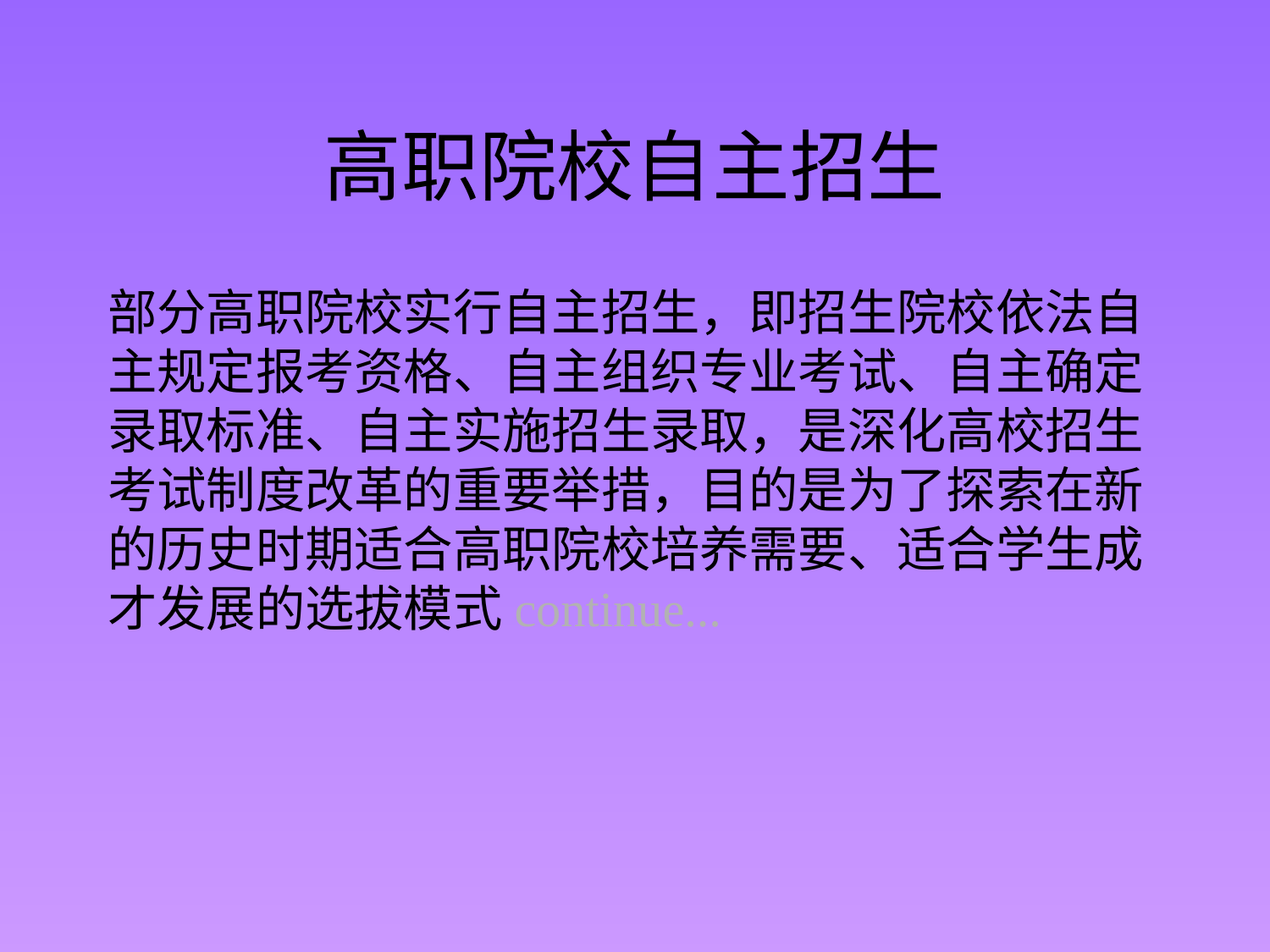

# 高职院校自主招生
部分高职院校实行自主招生，即招生院校依法自主规定报考资格、自主组织专业考试、自主确定录取标准、自主实施招生录取，是深化高校招生考试制度改革的重要举措，目的是为了探索在新的历史时期适合高职院校培养需要、适合学生成才发展的选拔模式continue...